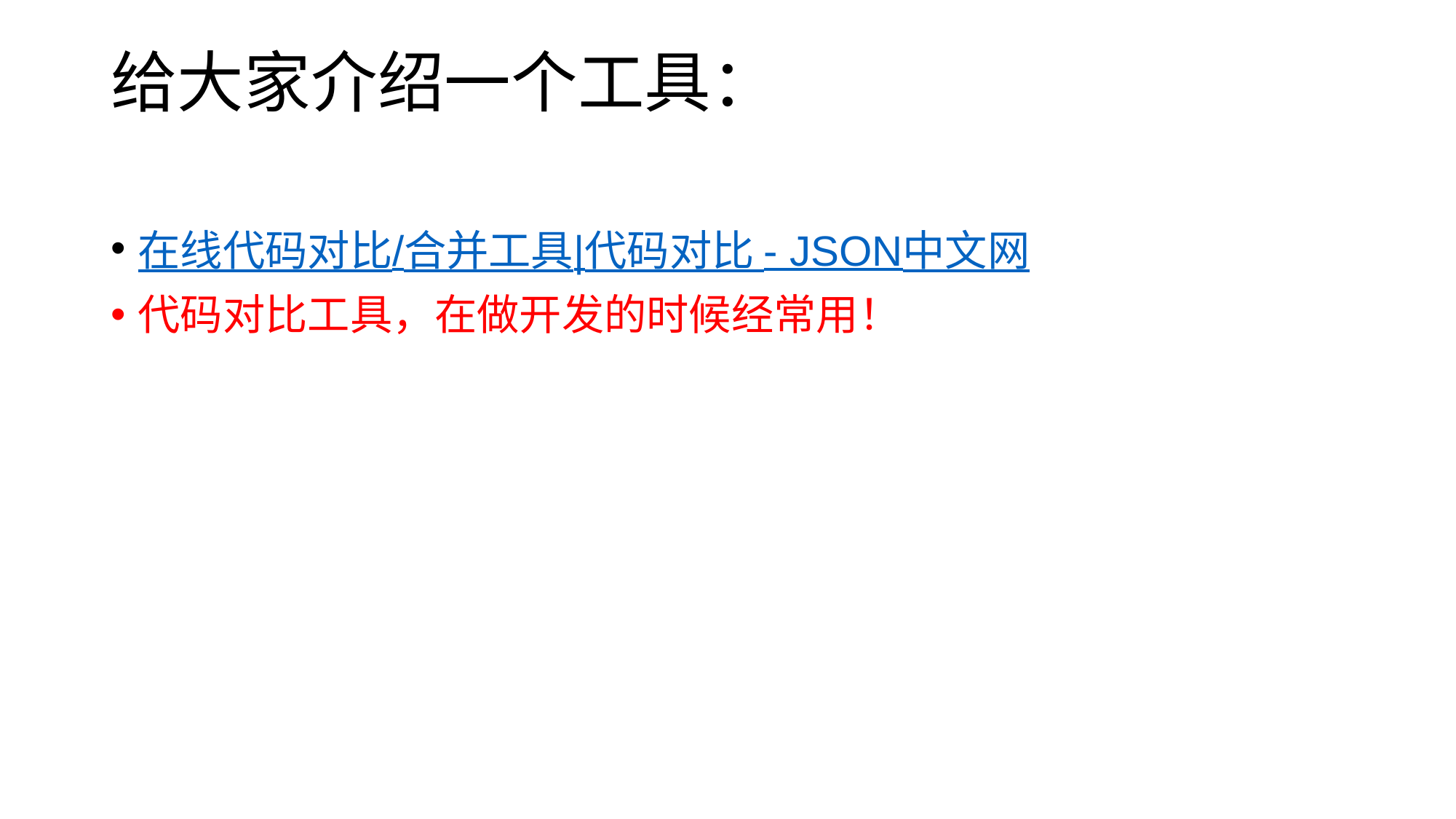

# 给大家介绍一个工具：
在线代码对比/合并工具|代码对比 - JSON中文网
代码对比工具，在做开发的时候经常用！